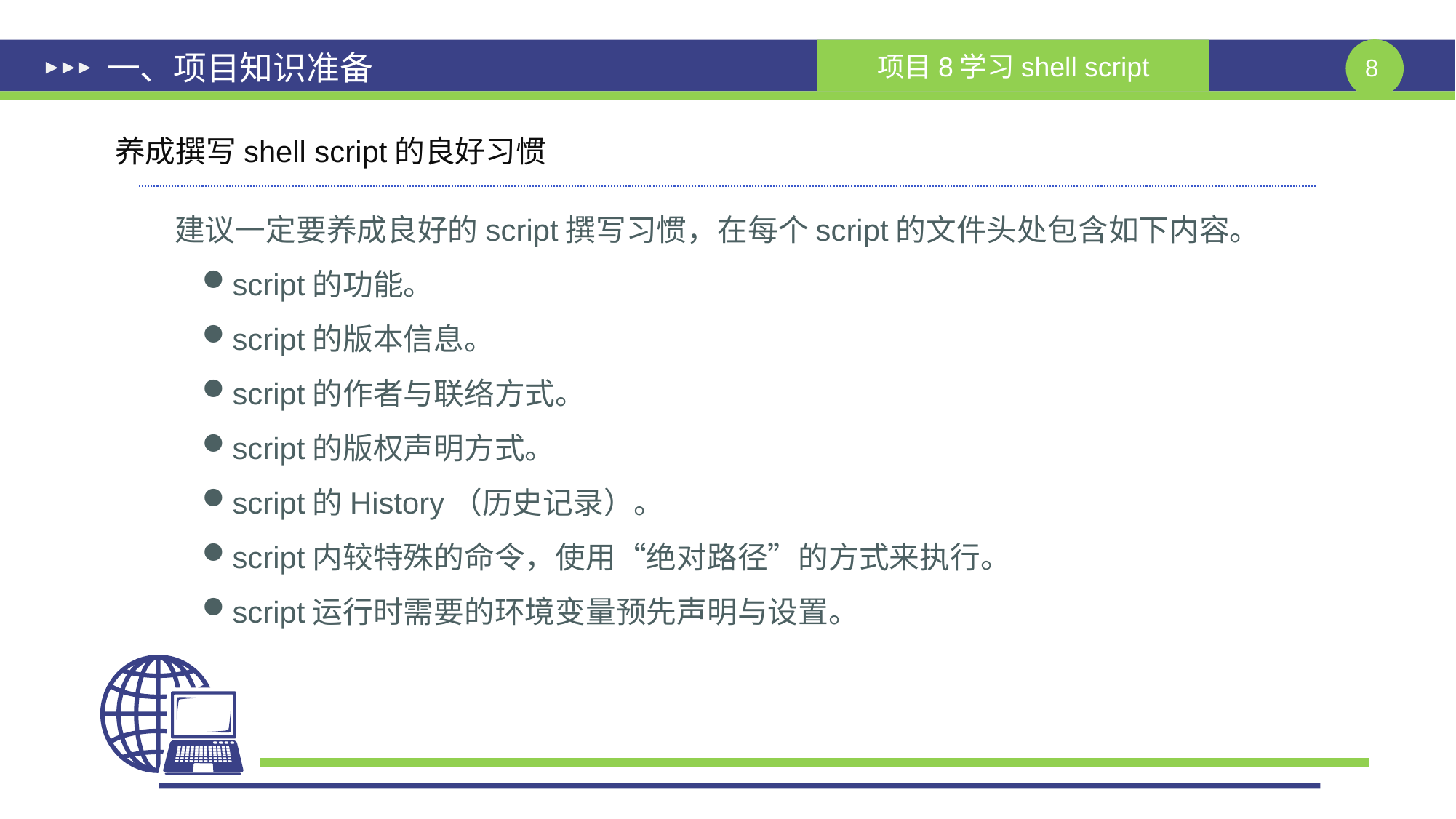

# 一、项目知识准备
养成撰写shell script的良好习惯

建议一定要养成良好的script撰写习惯，在每个script的文件头处包含如下内容。
script的功能。
script的版本信息。
script的作者与联络方式。
script的版权声明方式。
script的History（历史记录）。
script内较特殊的命令，使用“绝对路径”的方式来执行。
script运行时需要的环境变量预先声明与设置。